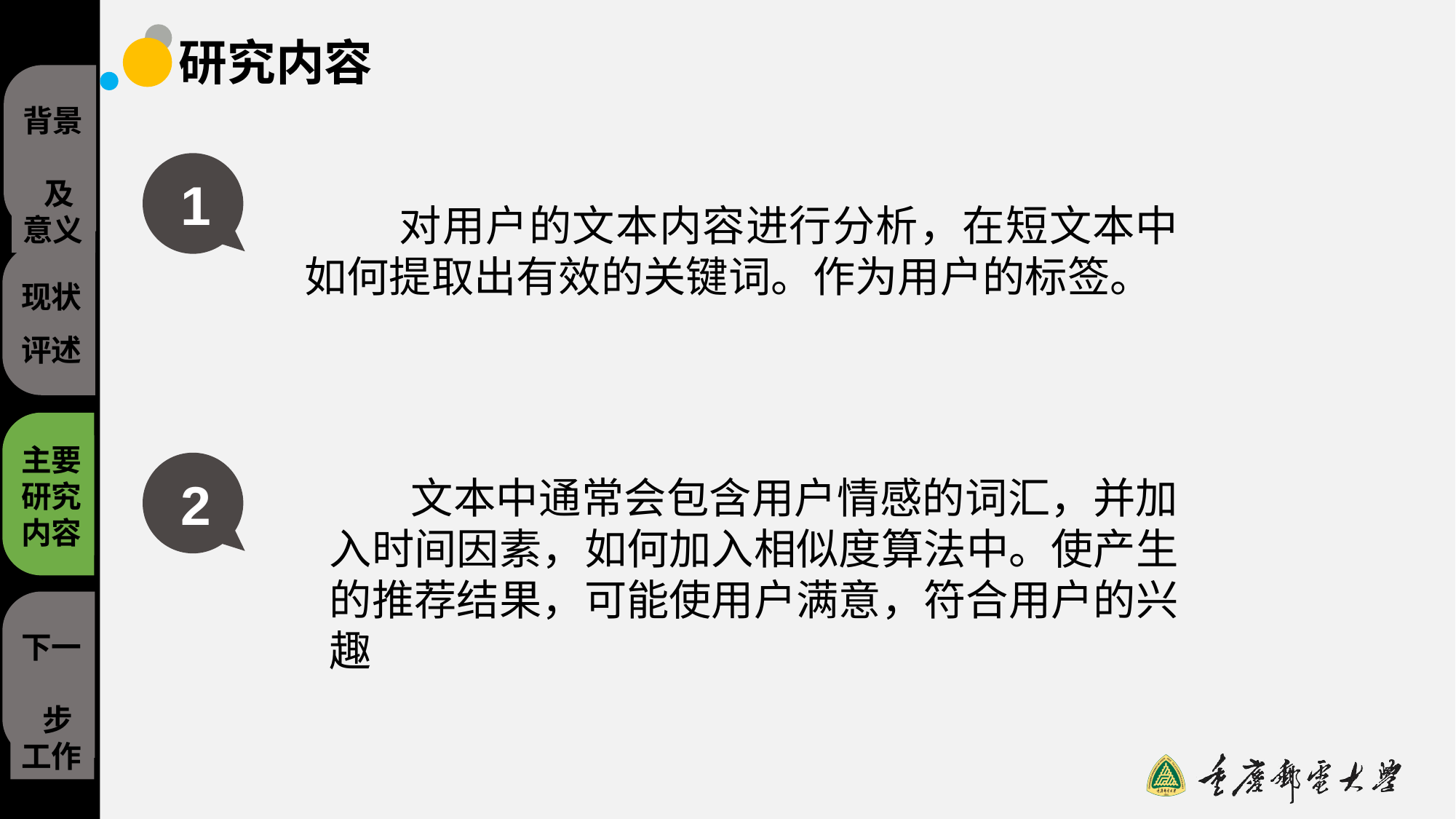

# 研究内容

1
     对用户的文本内容进行分析，在短文本中如何提取出有效的关键词。作为用户的标签。

2
    文本中通常会包含用户情感的词汇，并加入时间因素，如何加入相似度算法中。使产生的推荐结果，可能使用户满意，符合用户的兴趣